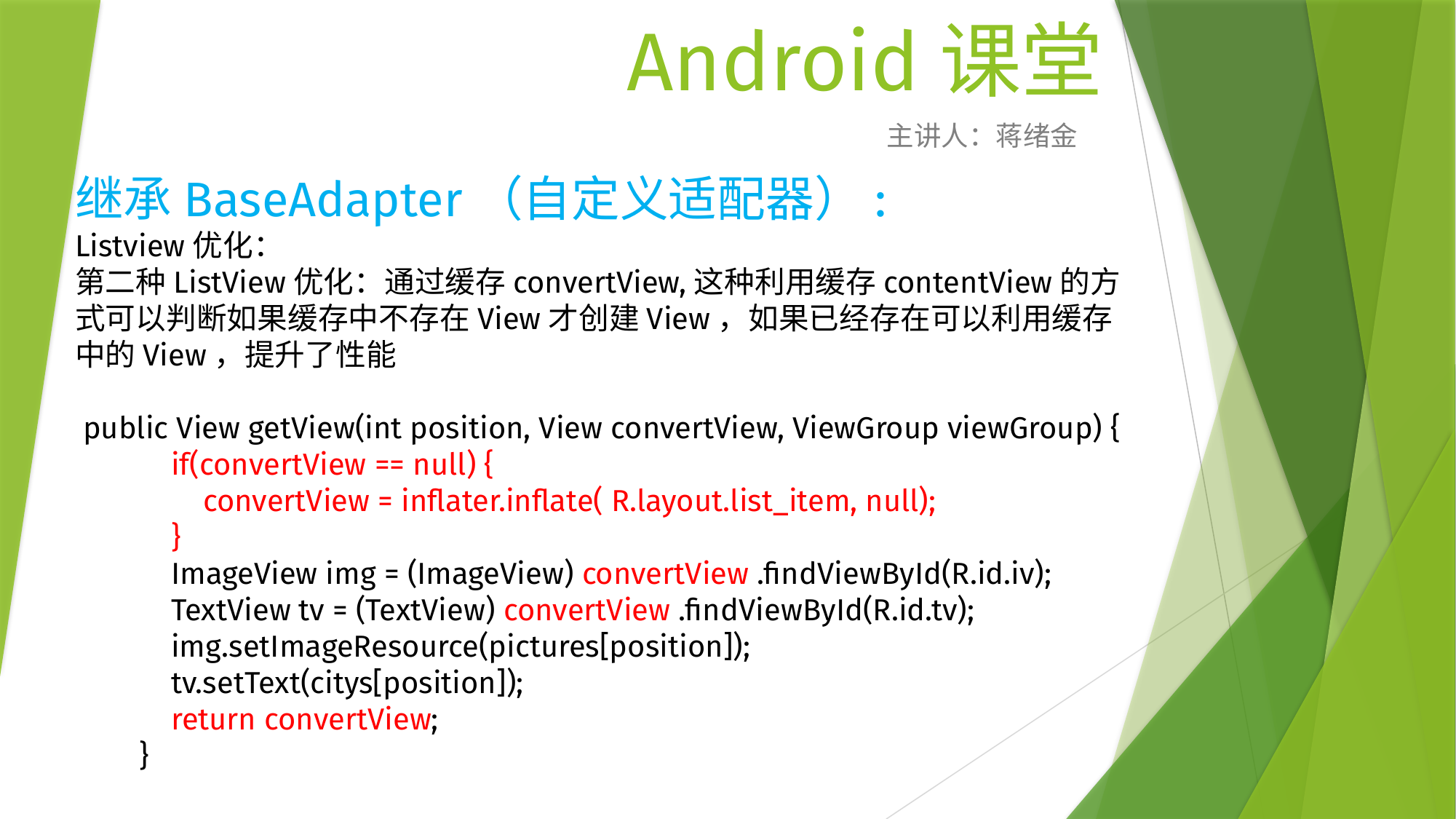

# Android课堂
主讲人：蒋绪金
继承BaseAdapter（自定义适配器）:
Listview优化：
第二种ListView优化：通过缓存convertView,这种利用缓存contentView的方式可以判断如果缓存中不存在View才创建View，如果已经存在可以利用缓存中的View，提升了性能

 public View getView(int position, View convertView, ViewGroup viewGroup) {
            if(convertView == null) {
                convertView = inflater.inflate( R.layout.list_item, null);
            }
            ImageView img = (ImageView) convertView .findViewById(R.id.iv);
            TextView tv = (TextView) convertView .findViewById(R.id.tv);
            img.setImageResource(pictures[position]);
            tv.setText(citys[position]);
            return convertView;
        }